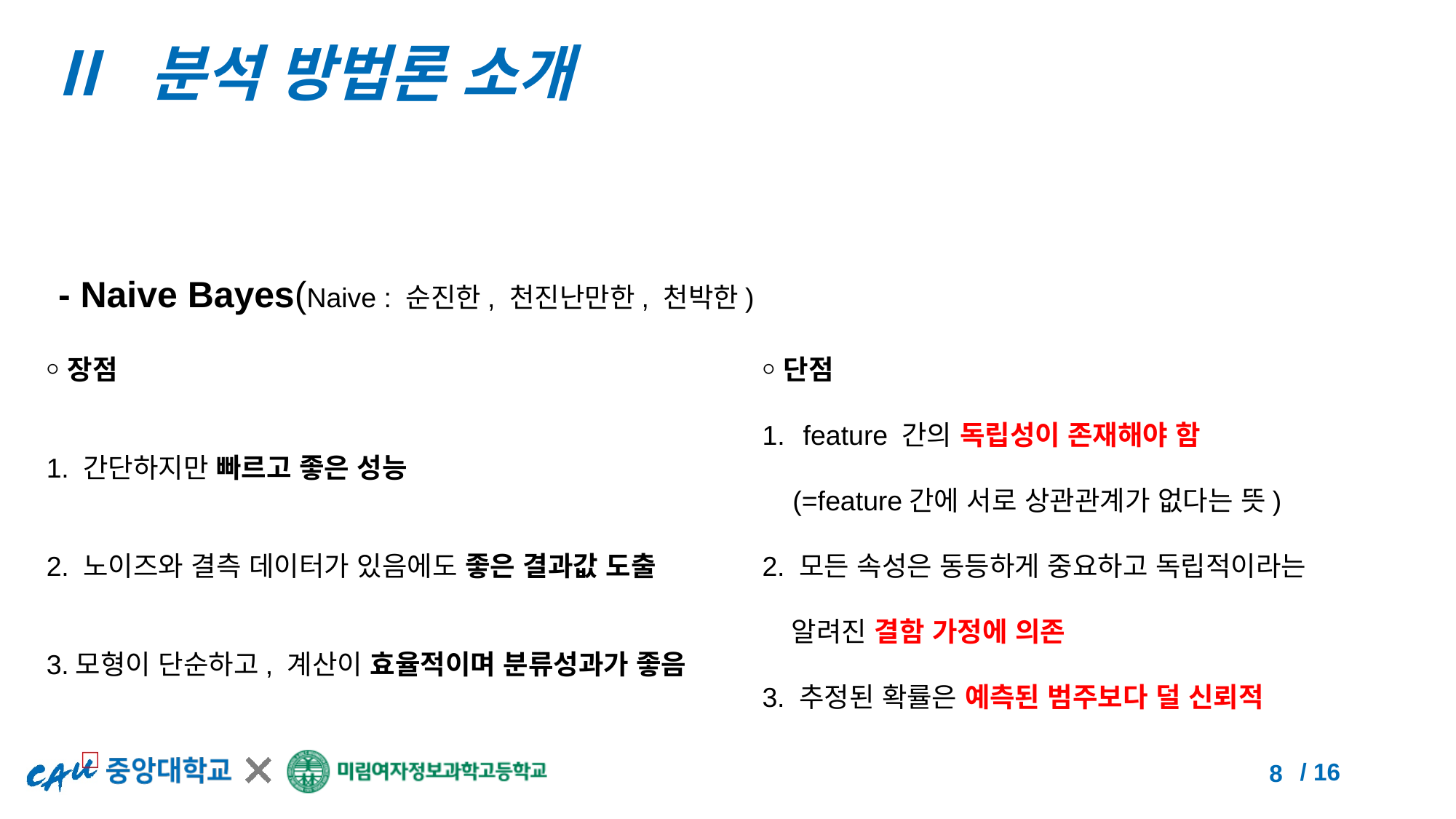

Ⅱ  분석 방법론 소개
- Naive Bayes(Naive : 순진한, 천진난만한, 천박한)

￮ 장점
1. 간단하지만 빠르고 좋은 성능
2. 노이즈와 결측 데이터가 있음에도 좋은 결과값 도출
3.모형이 단순하고, 계산이 효율적이며 분류성과가 좋음
￮ 단점
feature 간의 독립성이 존재해야 함
    (=feature간에 서로 상관관계가 없다는 뜻)
2. 모든 속성은 동등하게 중요하고 독립적이라는
   알려진 결함 가정에 의존
3. 추정된 확률은 예측된 범주보다 덜 신뢰적